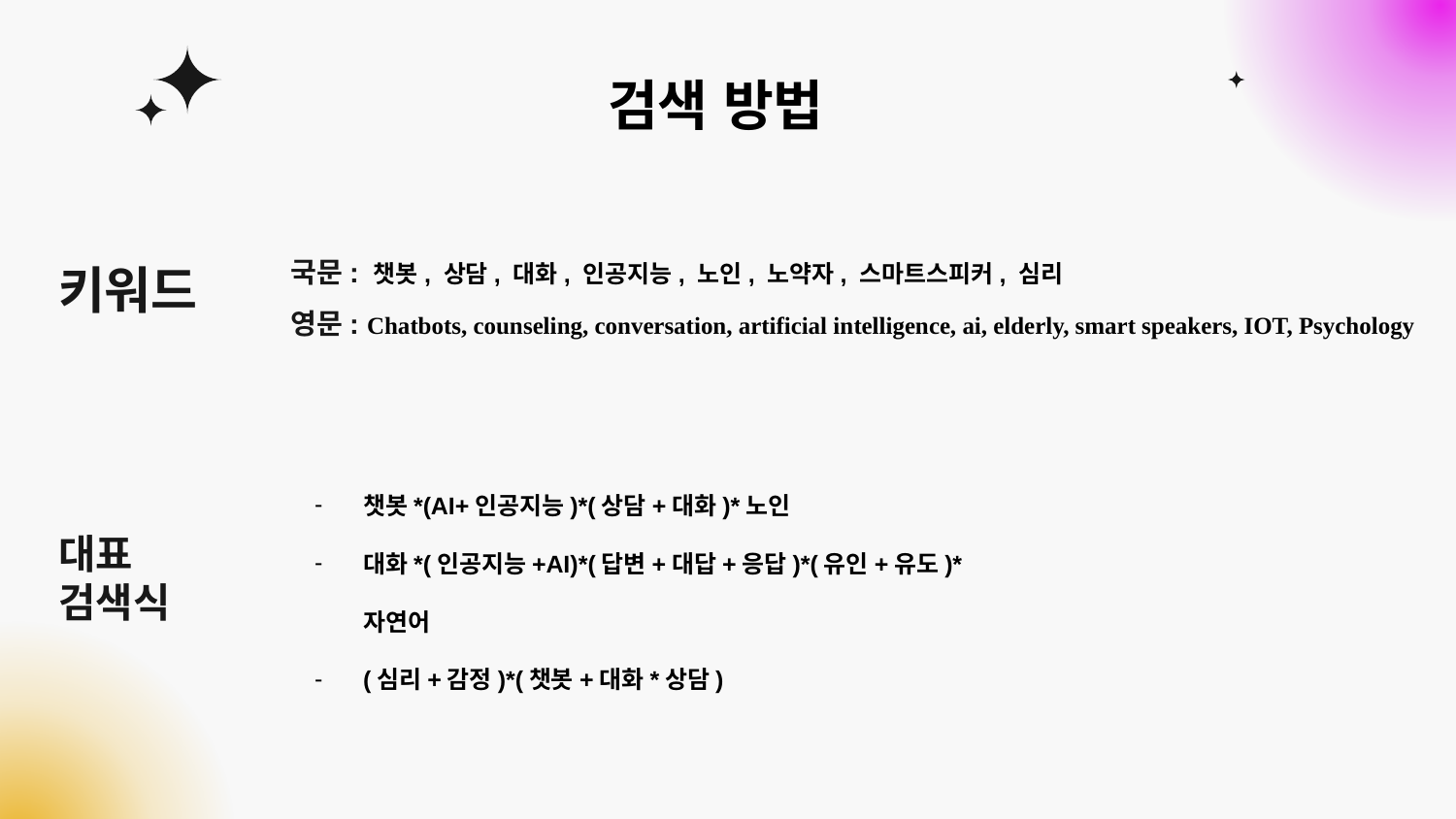

# 검색 방법

국문: 챗봇, 상담, 대화, 인공지능, 노인, 노약자, 스마트스피커, 심리
영문: Chatbots, counseling, conversation, artificial intelligence, ai, elderly, smart speakers, IOT, Psychology
키워드

챗봇*(AI+인공지능)*(상담+대화)*노인
대화*(인공지능+AI)*(답변+대답+응답)*(유인+유도)*자연어
(심리+감정)*(챗봇+대화*상담)
대표
검색식